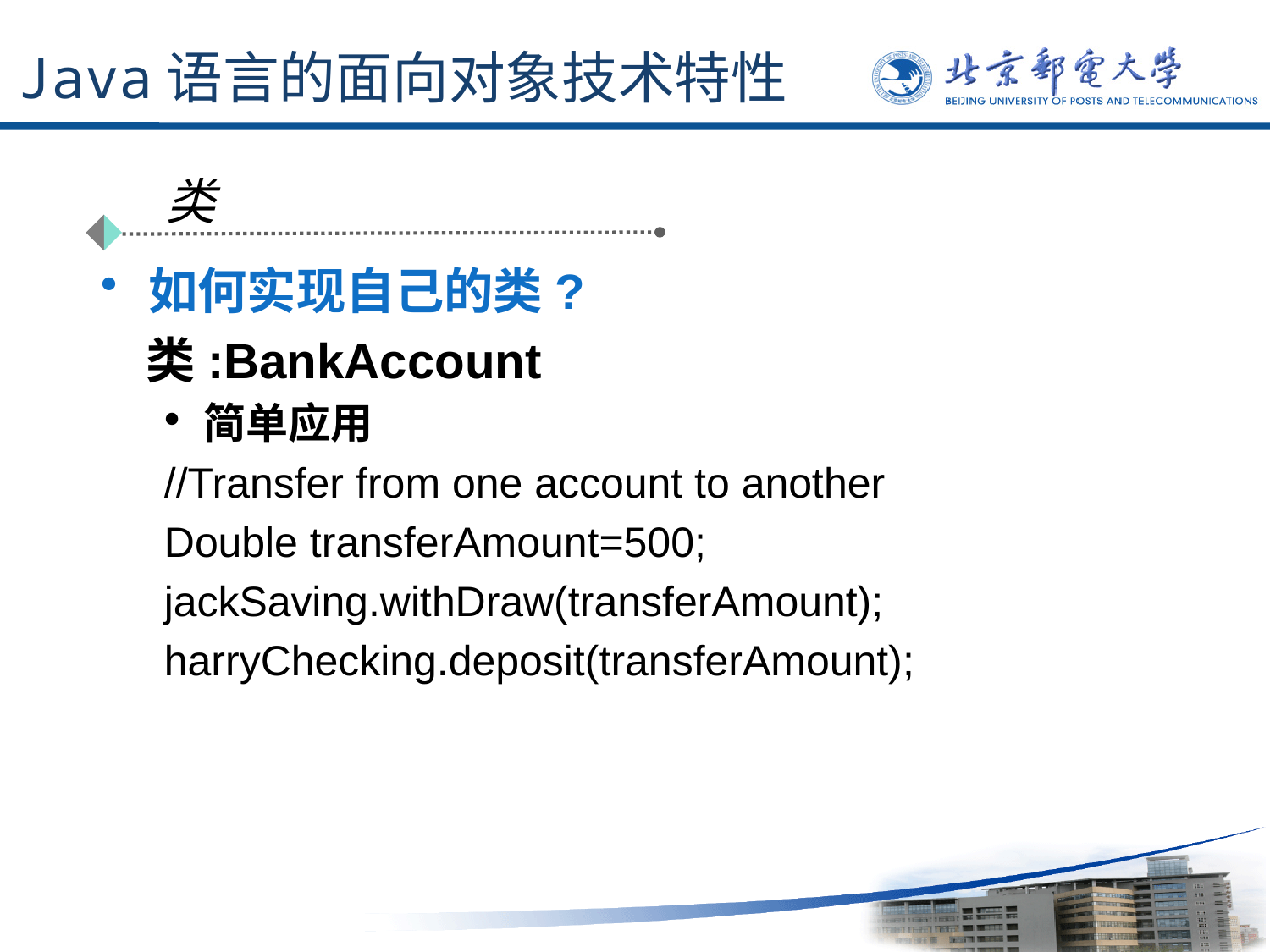

# Java语言的面向对象技术特性

类

如何实现自己的类?
   类:BankAccount
简单应用
//Transfer from one account to another
Double transferAmount=500;
jackSaving.withDraw(transferAmount);
harryChecking.deposit(transferAmount);